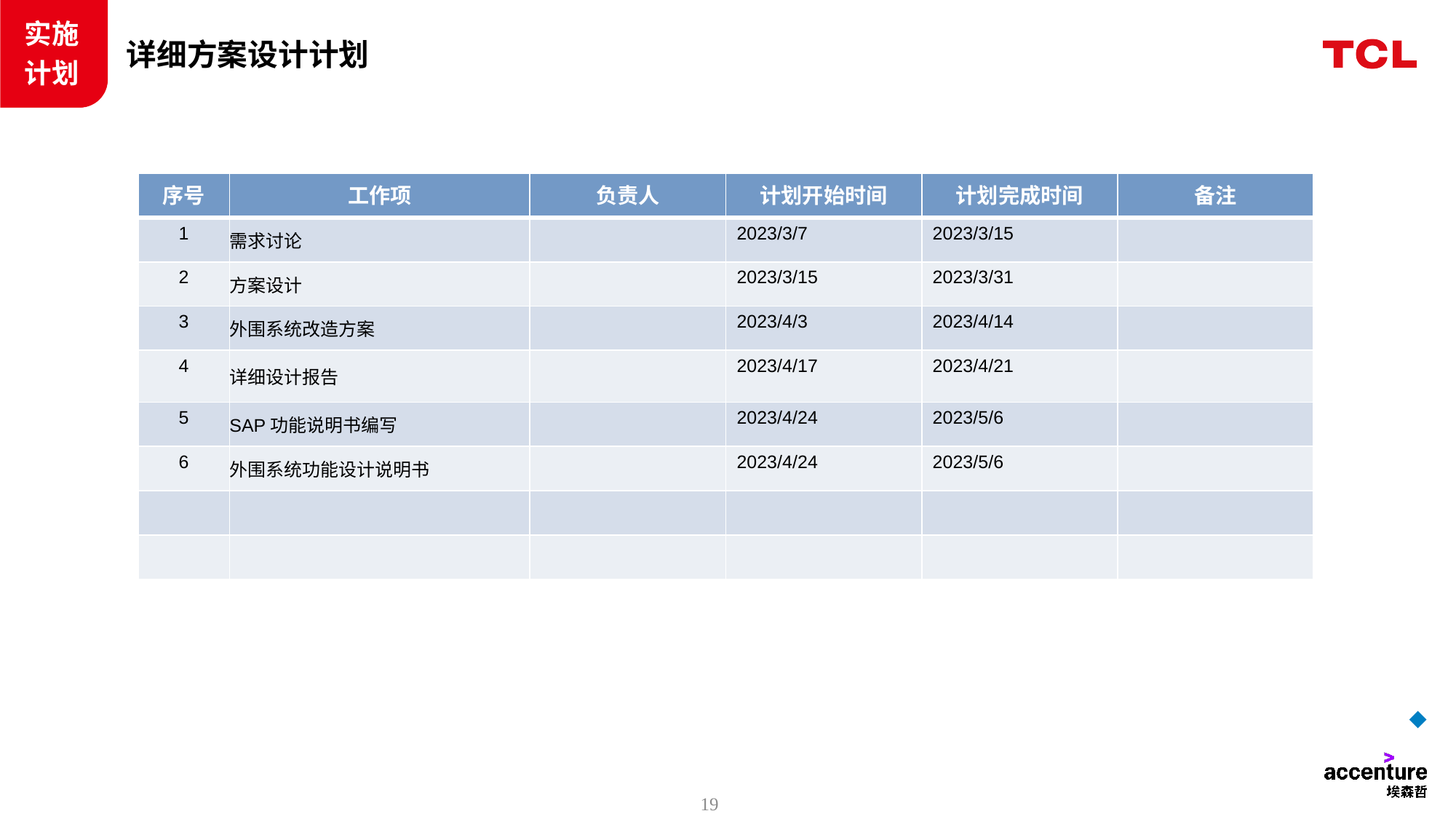

实施计划
# 详细方案设计计划
| 序号 | 工作项 | 负责人 | 计划开始时间 | 计划完成时间 | 备注 |
| --- | --- | --- | --- | --- | --- |
| 1 | 需求讨论 |  | 2023/3/7 | 2023/3/15 |  |
| 2 | 方案设计 |  | 2023/3/15 | 2023/3/31 |  |
| 3 | 外围系统改造方案 |  | 2023/4/3 | 2023/4/14 |  |
| 4 | 详细设计报告 |  | 2023/4/17 | 2023/4/21 |  |
| 5 | SAP功能说明书编写 |  | 2023/4/24 | 2023/5/6 |  |
| 6 | 外围系统功能设计说明书 |  | 2023/4/24 | 2023/5/6 |  |
|  |  |  |  |  |  |
|  |  |  |  |  |  |

19